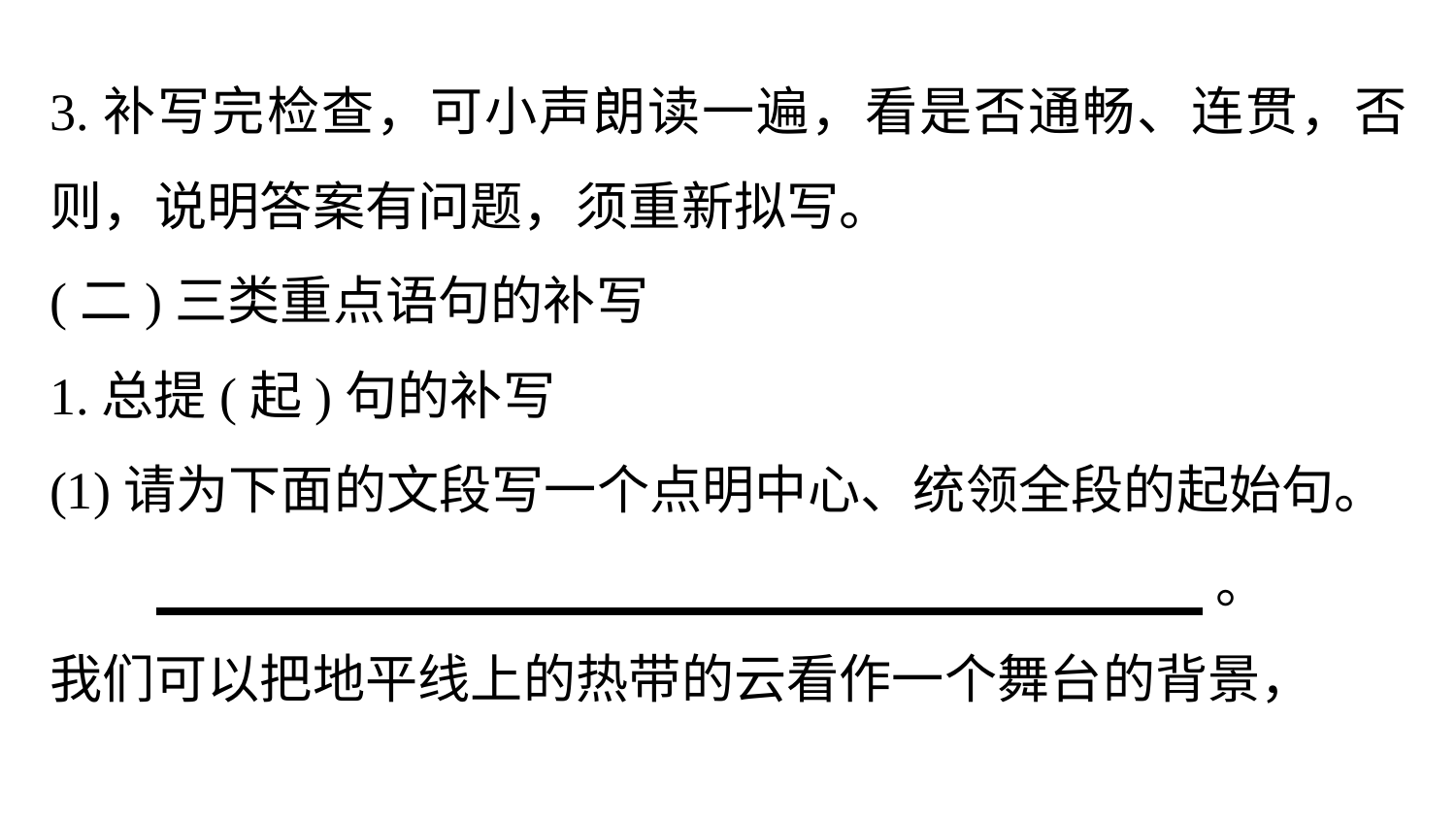

3.补写完检查，可小声朗读一遍，看是否通畅、连贯，否则，说明答案有问题，须重新拟写。
(二)三类重点语句的补写
1.总提(起)句的补写
(1)请为下面的文段写一个点明中心、统领全段的起始句。
                                                                                                 。
我们可以把地平线上的热带的云看作一个舞台的背景，